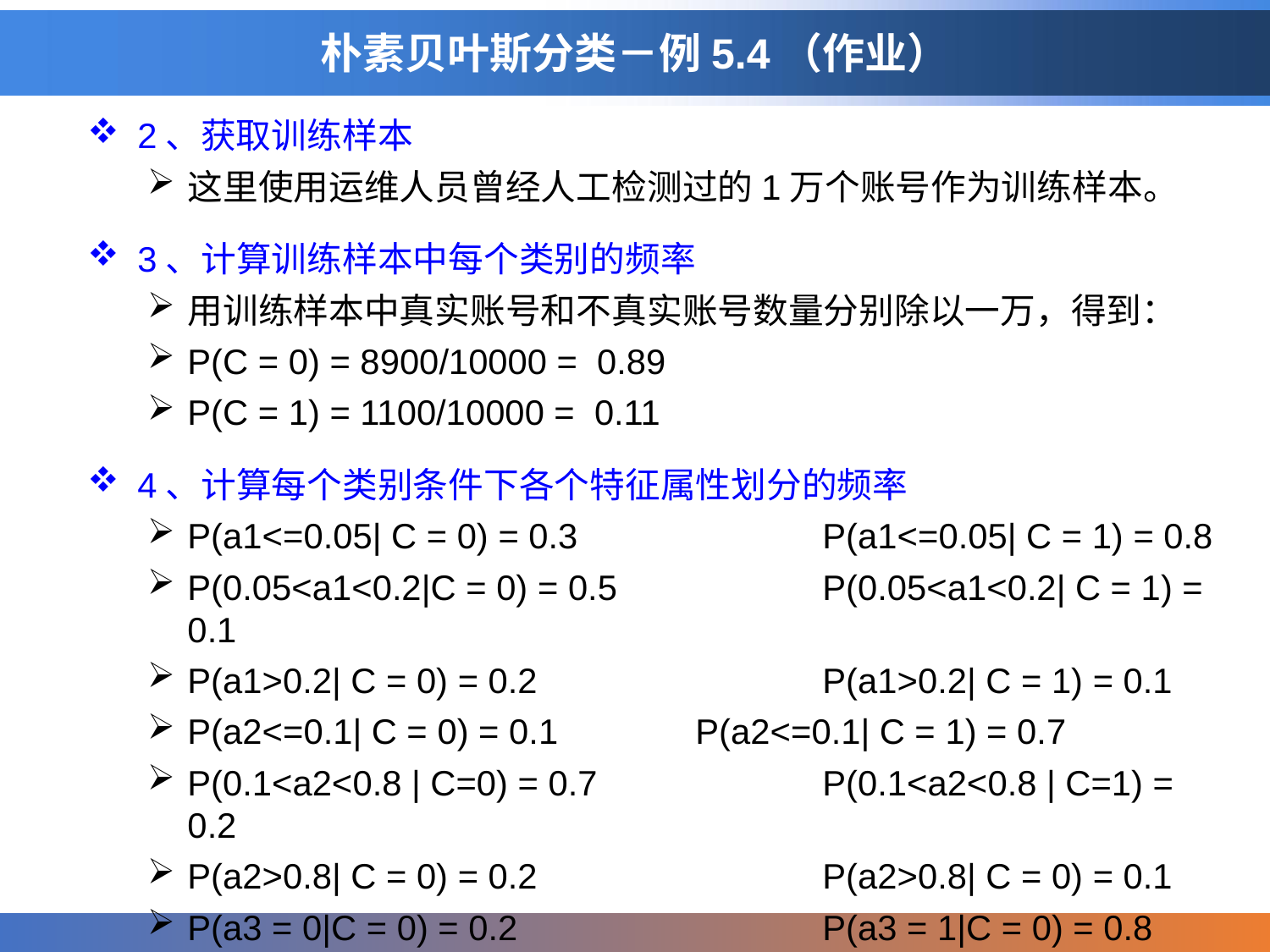

# 朴素贝叶斯分类－例5.4（作业）
2、获取训练样本
这里使用运维人员曾经人工检测过的1万个账号作为训练样本。
3、计算训练样本中每个类别的频率
用训练样本中真实账号和不真实账号数量分别除以一万，得到：
P(C = 0) = 8900/10000 =  0.89
P(C = 1) = 1100/10000 =  0.11
4、计算每个类别条件下各个特征属性划分的频率
P(a1<=0.05| C = 0) = 0.3 		P(a1<=0.05| C = 1) = 0.8
P(0.05<a1<0.2|C = 0) = 0.5		P(0.05<a1<0.2| C = 1) = 0.1
P(a1>0.2| C = 0) = 0.2			P(a1>0.2| C = 1) = 0.1
P(a2<=0.1| C = 0) = 0.1		P(a2<=0.1| C = 1) = 0.7
P(0.1<a2<0.8 | C=0) = 0.7		P(0.1<a2<0.8 | C=1) = 0.2
P(a2>0.8| C = 0) = 0.2			P(a2>0.8| C = 0) = 0.1
P(a3 = 0|C = 0) = 0.2			P(a3 = 1|C = 0) = 0.8
P(a3 = 0|C = 1) = 0.9			P(a3 = 1|C = 1) = 0.1